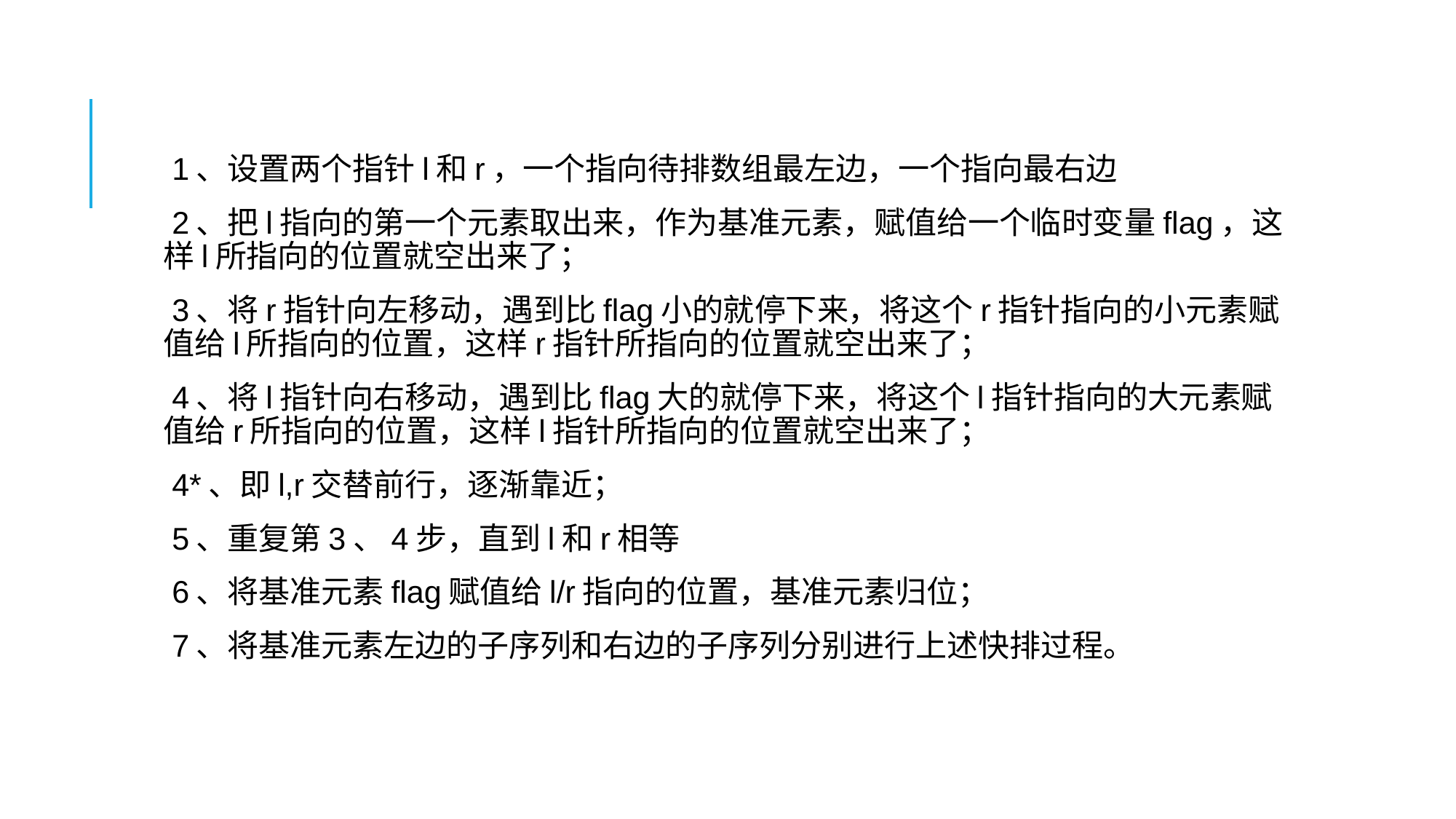

1、设置两个指针l和r，一个指向待排数组最左边，一个指向最右边
 2、把l指向的第一个元素取出来，作为基准元素，赋值给一个临时变量flag，这样l所指向的位置就空出来了；
 3、将r指针向左移动，遇到比flag小的就停下来，将这个r指针指向的小元素赋值给l所指向的位置，这样r指针所指向的位置就空出来了；
 4、将l指针向右移动，遇到比flag大的就停下来，将这个l指针指向的大元素赋值给r所指向的位置，这样l指针所指向的位置就空出来了；
 4*、即l,r交替前行，逐渐靠近；
 5、重复第3、4步，直到l和r相等
 6、将基准元素flag赋值给l/r指向的位置，基准元素归位；
 7、将基准元素左边的子序列和右边的子序列分别进行上述快排过程。